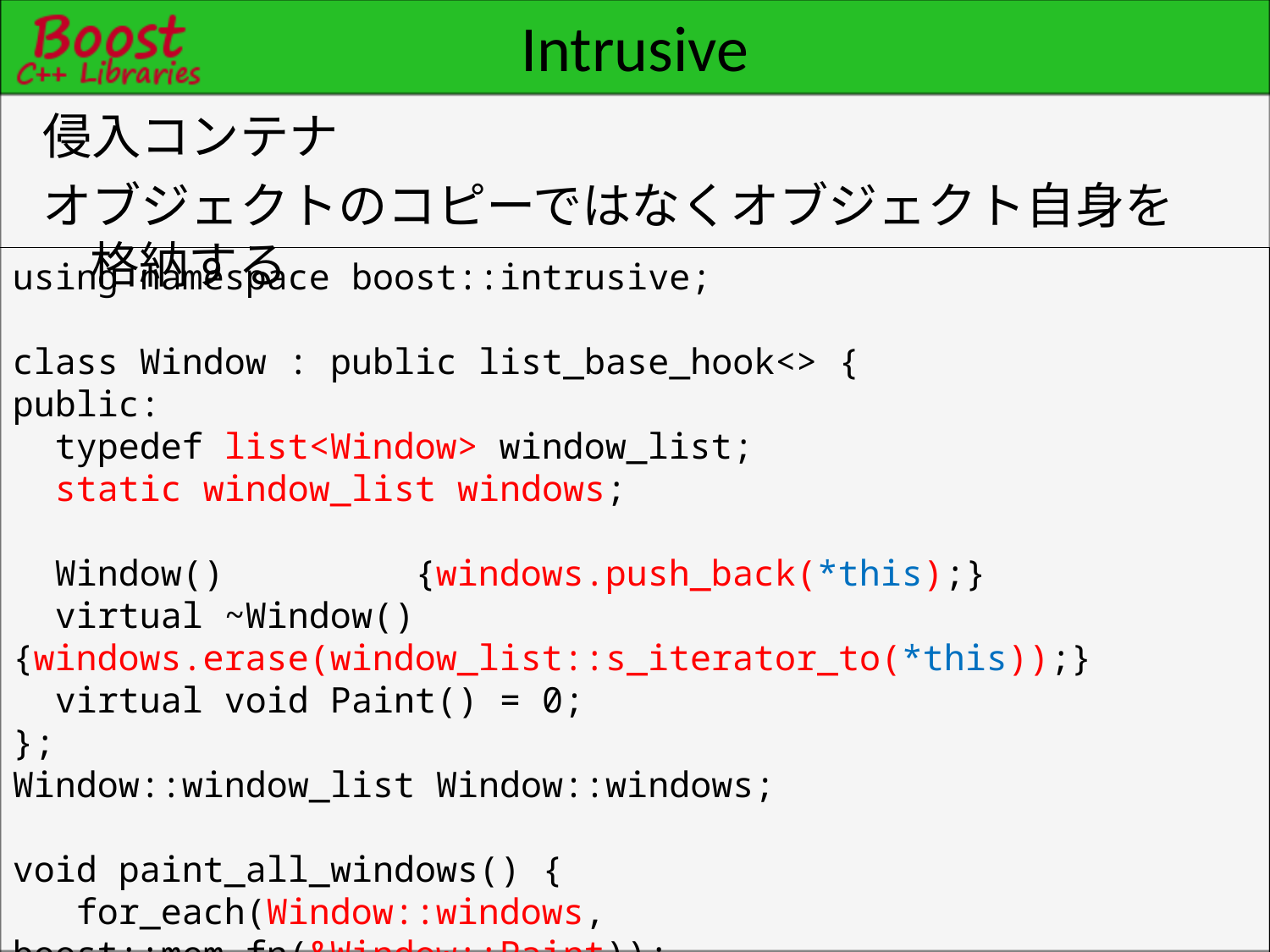

# Intrusive
侵入コンテナ
オブジェクトのコピーではなくオブジェクト自身を格納する
using namespace boost::intrusive;

class Window : public list_base_hook<> {
public:
  typedef list<Window> window_list;
  static window_list windows;

  Window()         {windows.push_back(*this);}
  virtual ~Window(){windows.erase(window_list::s_iterator_to(*this));}
  virtual void Paint() = 0;
};
Window::window_list Window::windows;

void paint_all_windows() {
   for_each(Window::windows, boost::mem_fn(&Window::Paint));
}